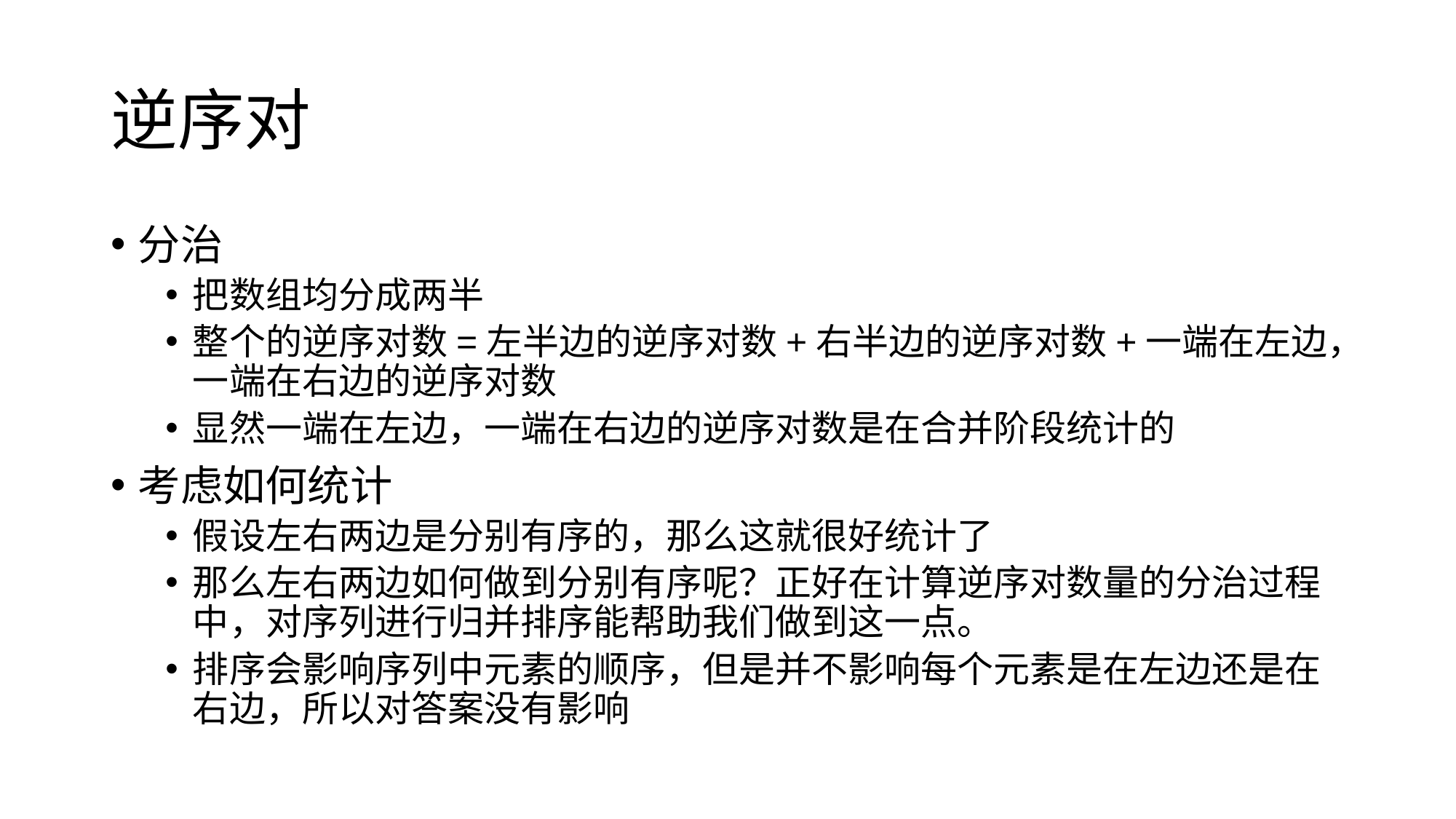

# 逆序对
分治
把数组均分成两半
整个的逆序对数=左半边的逆序对数+右半边的逆序对数+一端在左边，一端在右边的逆序对数
显然一端在左边，一端在右边的逆序对数是在合并阶段统计的
考虑如何统计
假设左右两边是分别有序的，那么这就很好统计了
那么左右两边如何做到分别有序呢？正好在计算逆序对数量的分治过程中，对序列进行归并排序能帮助我们做到这一点。
排序会影响序列中元素的顺序，但是并不影响每个元素是在左边还是在右边，所以对答案没有影响